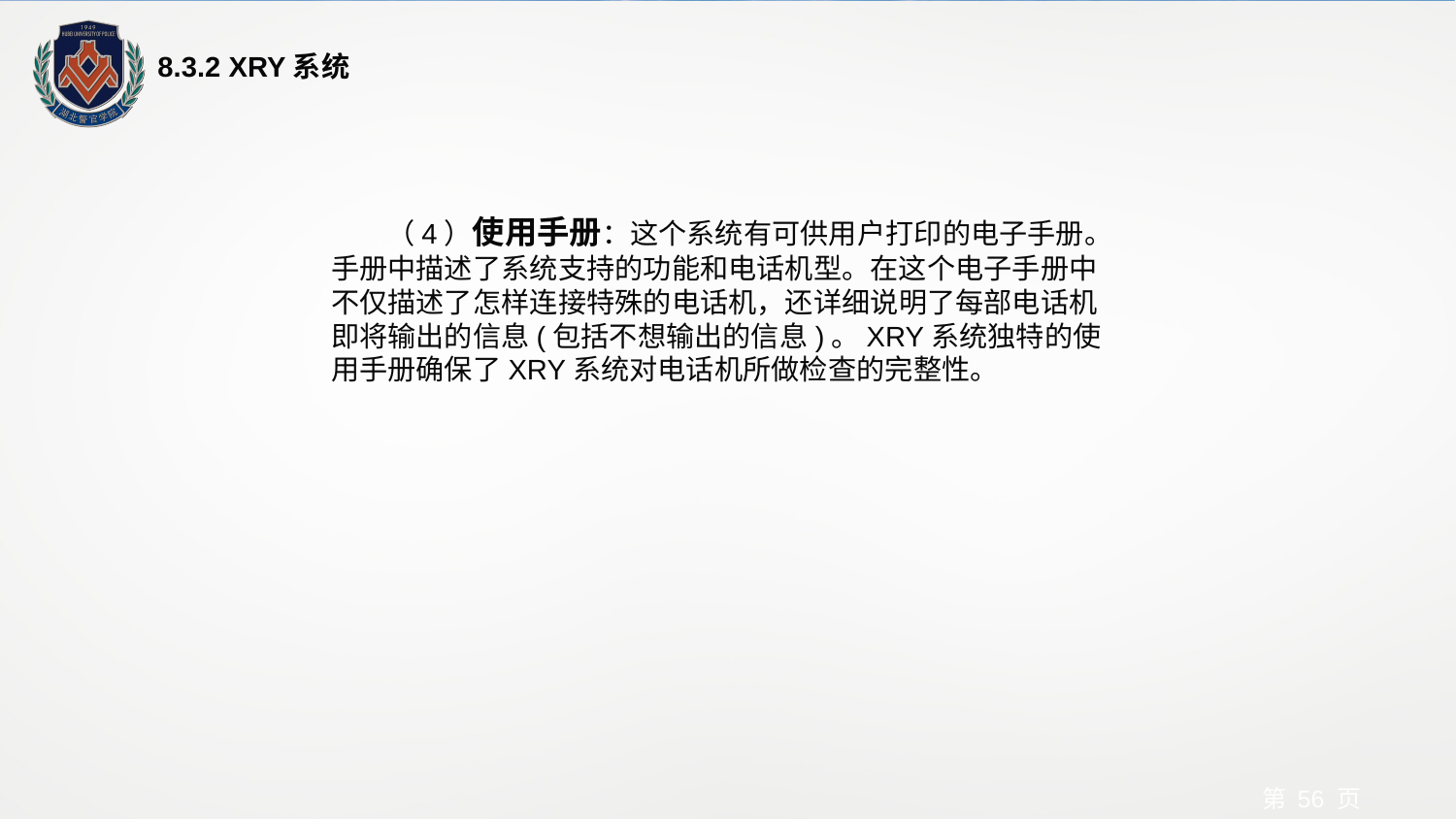

8.3.2 XRY系统
 （4）使用手册：这个系统有可供用户打印的电子手册。手册中描述了系统支持的功能和电话机型。在这个电子手册中不仅描述了怎样连接特殊的电话机，还详细说明了每部电话机即将输出的信息(包括不想输出的信息)。XRY系统独特的使用手册确保了XRY系统对电话机所做检查的完整性。

图9-16 正版软件文件列表机关键文件的属性